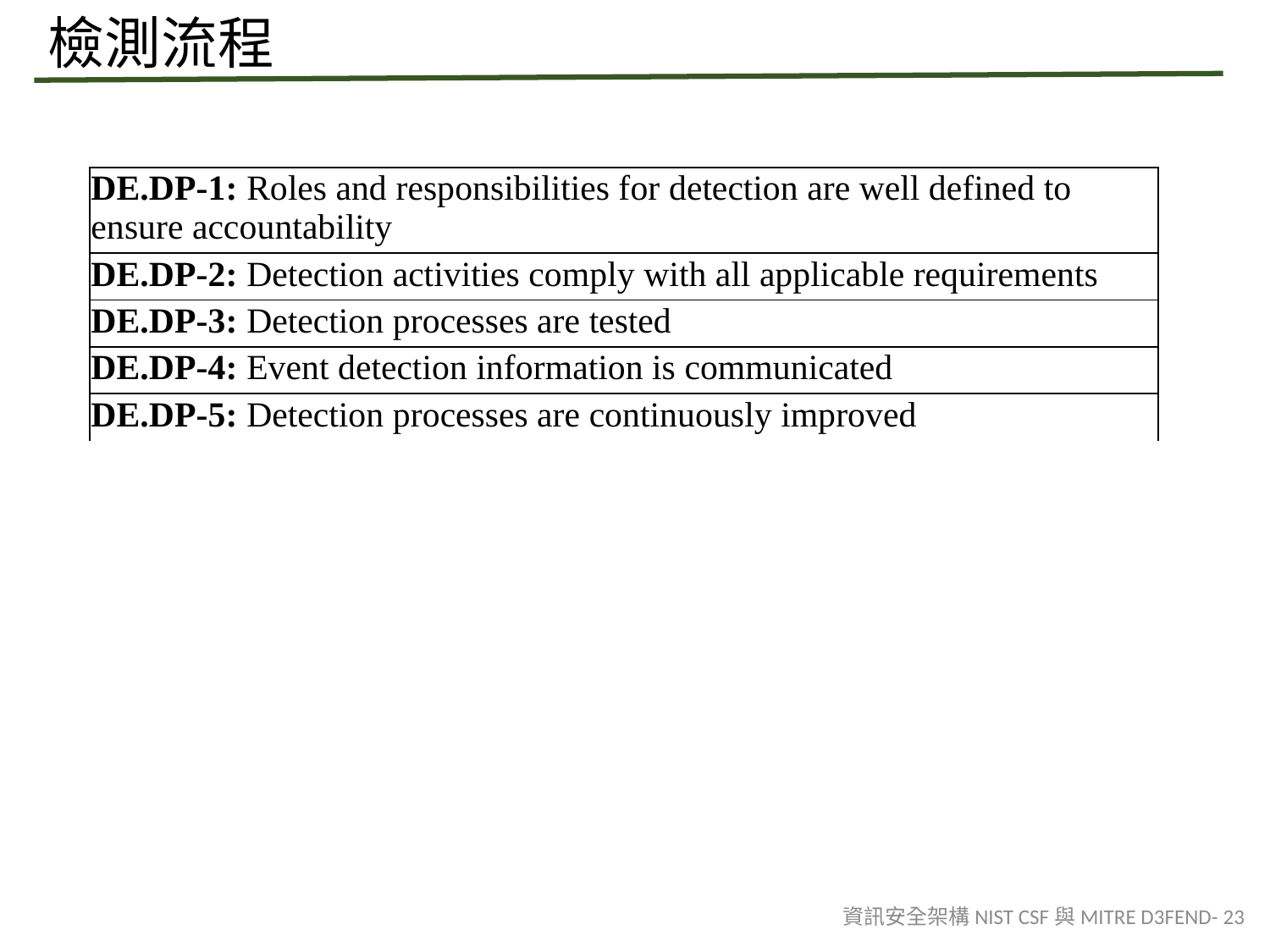

# 檢測流程
| DE.DP-1: Roles and responsibilities for detection are well defined to ensure accountability |
| --- |
| DE.DP-2: Detection activities comply with all applicable requirements |
| DE.DP-3: Detection processes are tested |
| DE.DP-4: Event detection information is communicated |
| DE.DP-5: Detection processes are continuously improved |
資訊安全架構NIST CSF與MITRE D3FEND- 23